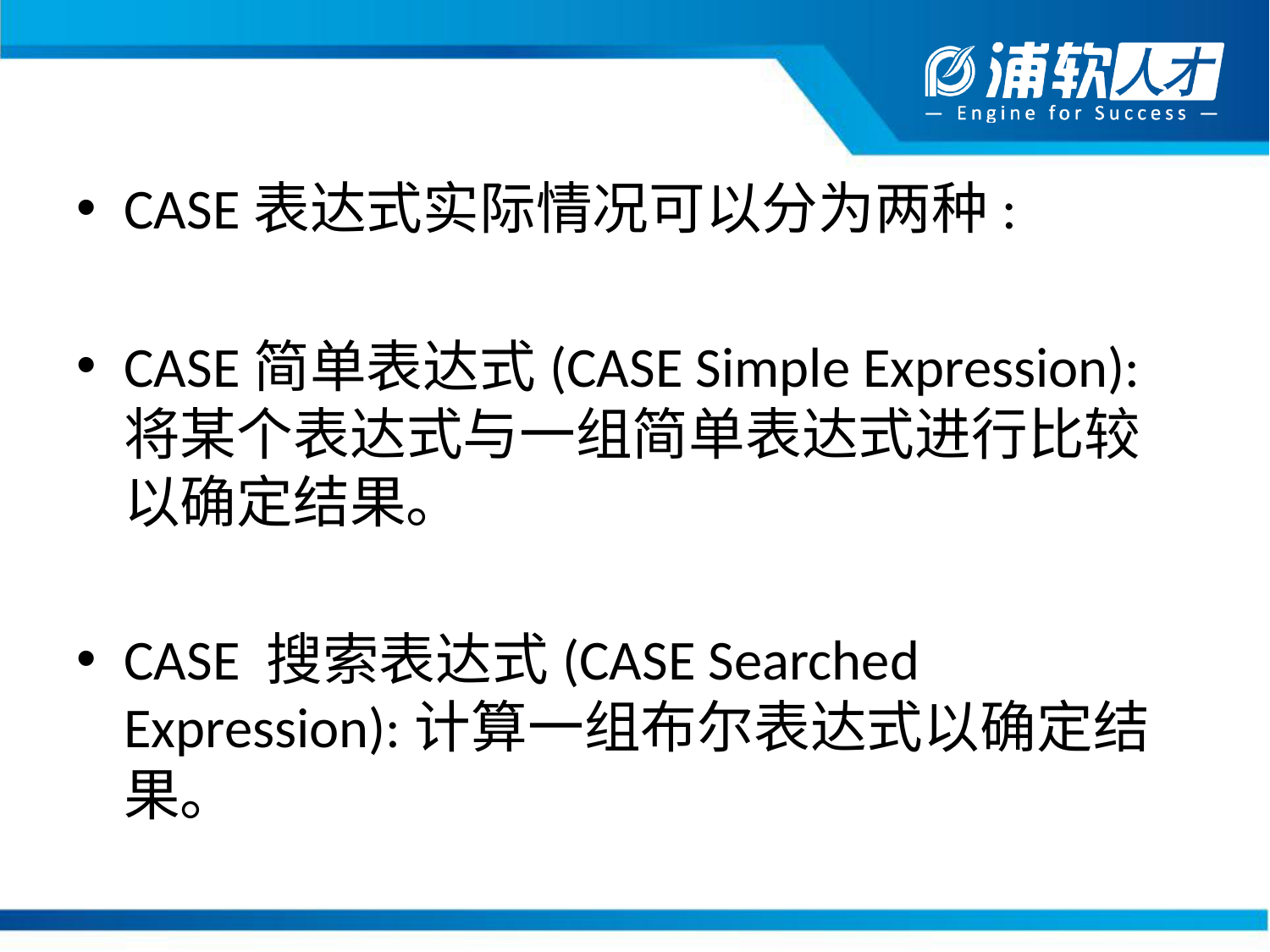

CASE表达式实际情况可以分为两种:

CASE简单表达式(CASE Simple Expression):将某个表达式与一组简单表达式进行比较以确定结果。

CASE 搜索表达式(CASE Searched Expression):计算一组布尔表达式以确定结果。